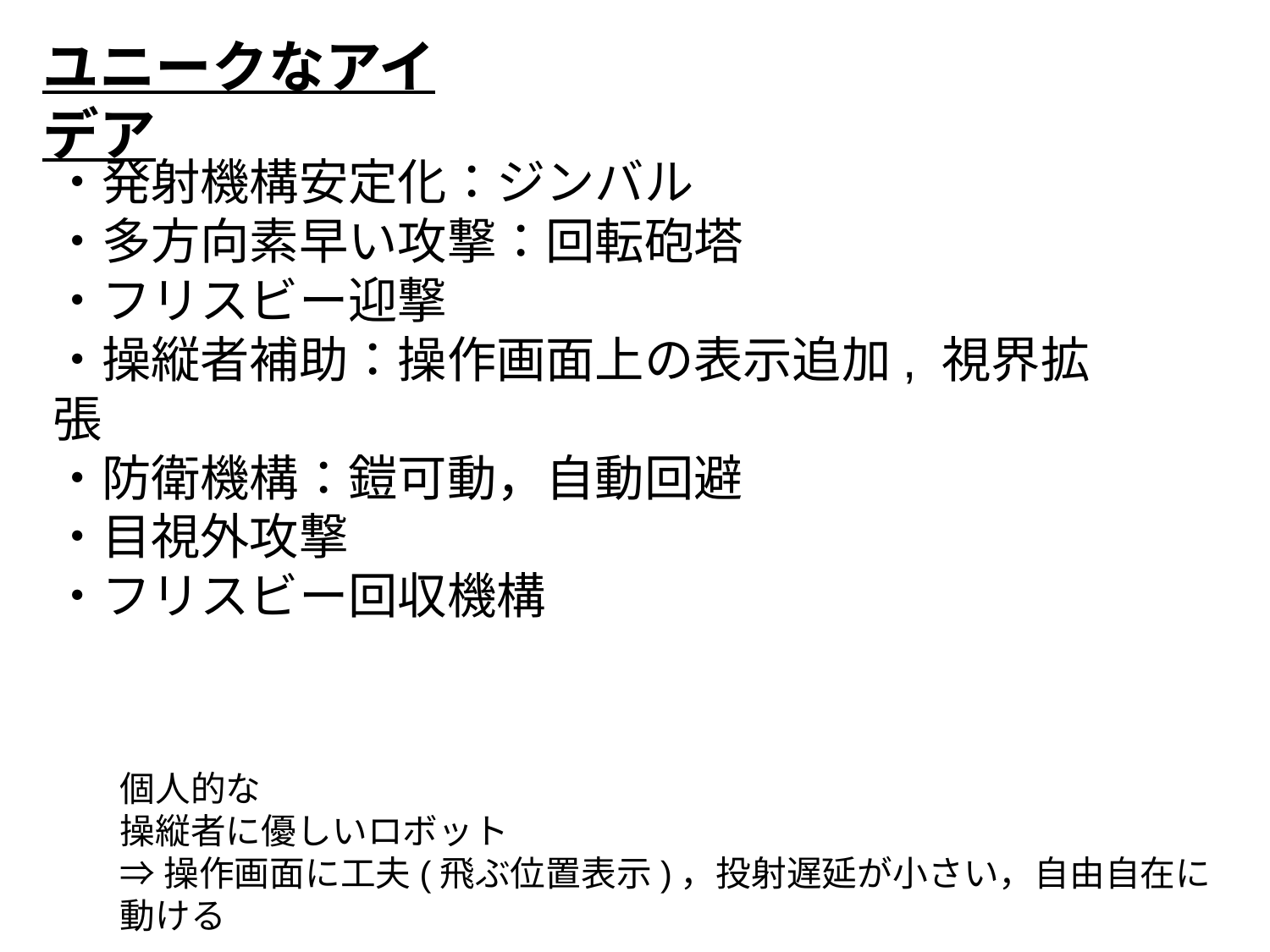

ユニークなアイデア
・発射機構安定化：ジンバル
・多方向素早い攻撃：回転砲塔
・フリスビー迎撃
・操縦者補助：操作画面上の表示追加, 視界拡張
・防衛機構：鎧可動，自動回避
・目視外攻撃
・フリスビー回収機構
個人的な
操縦者に優しいロボット
⇒操作画面に工夫(飛ぶ位置表示)，投射遅延が小さい，自由自在に動ける